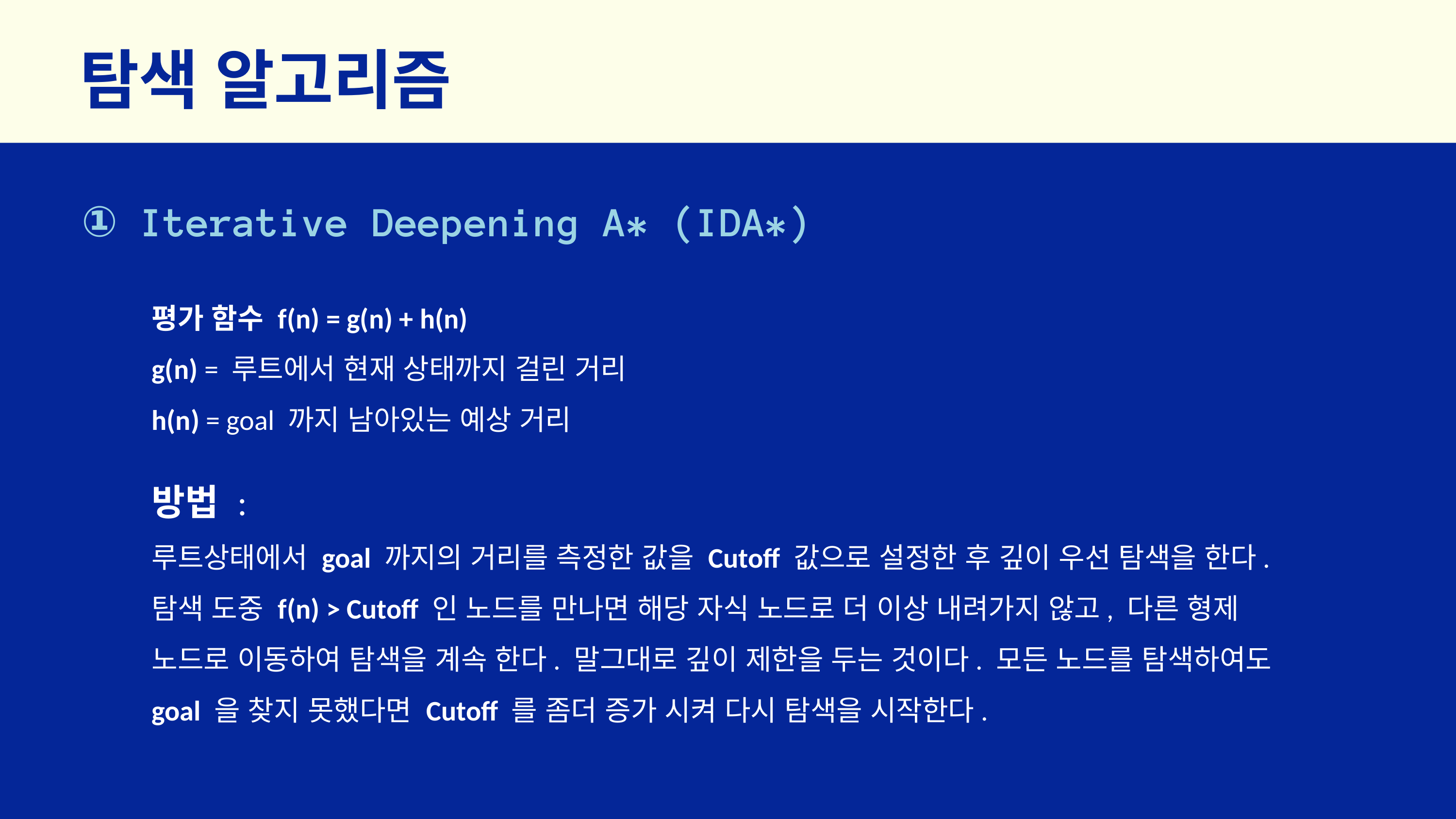

탐색 알고리즘
Iterative Deepening A* (IDA*)
평가 함수 f(n) = g(n) + h(n)
g(n) = 루트에서 현재 상태까지 걸린 거리
h(n) = goal 까지 남아있는 예상 거리

방법 :
루트상태에서 goal 까지의 거리를 측정한 값을 Cutoff 값으로 설정한 후 깊이 우선 탐색을 한다. 탐색 도중 f(n) > Cutoff 인 노드를 만나면 해당 자식 노드로 더 이상 내려가지 않고, 다른 형제 노드로 이동하여 탐색을 계속 한다. 말그대로 깊이 제한을 두는 것이다. 모든 노드를 탐색하여도 goal 을 찾지 못했다면 Cutoff 를 좀더 증가 시켜 다시 탐색을 시작한다.